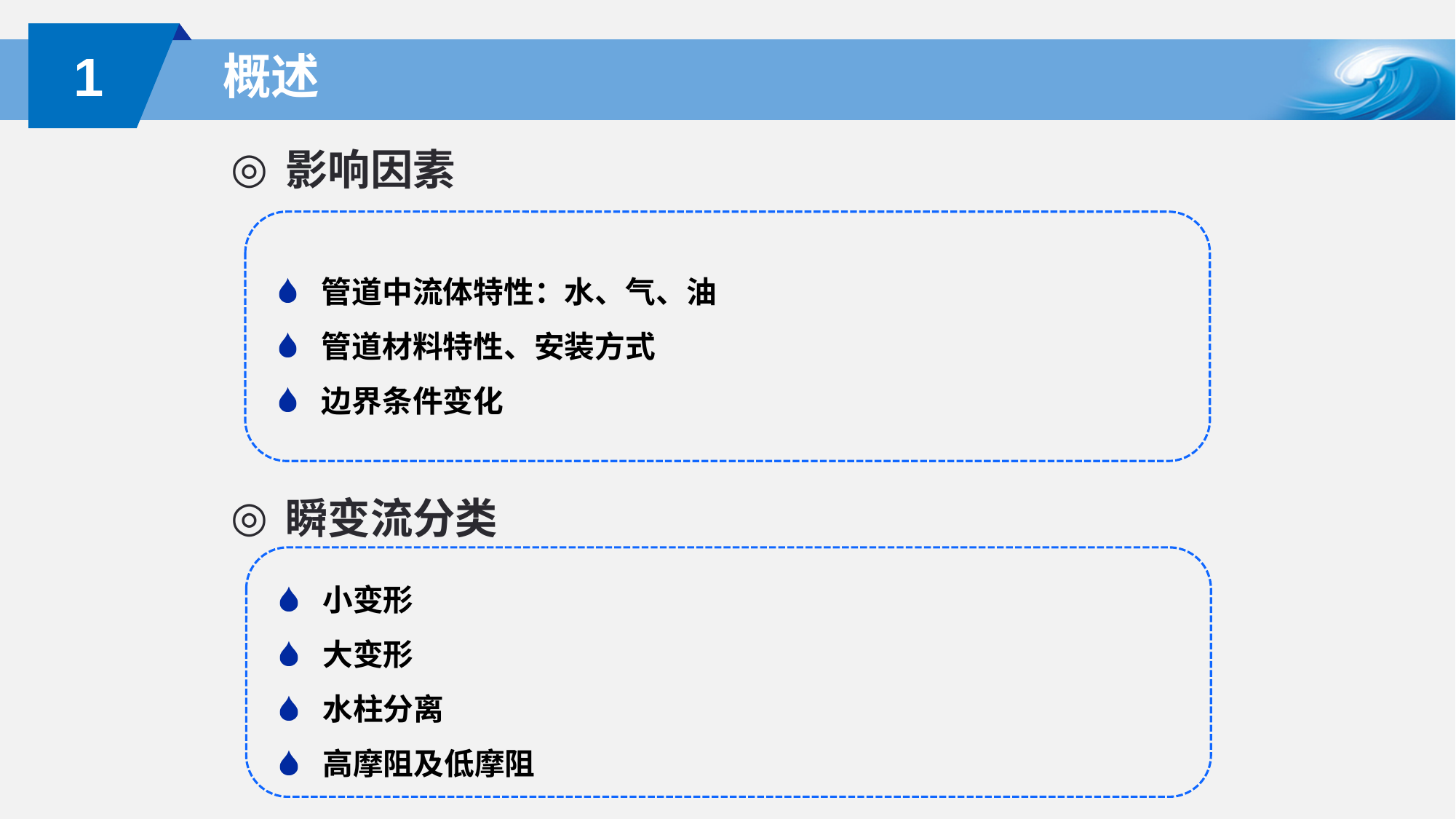

1
概述
影响因素
管道中流体特性：水、气、油
管道材料特性、安装方式
边界条件变化
瞬变流分类
小变形
大变形
水柱分离
高摩阻及低摩阻